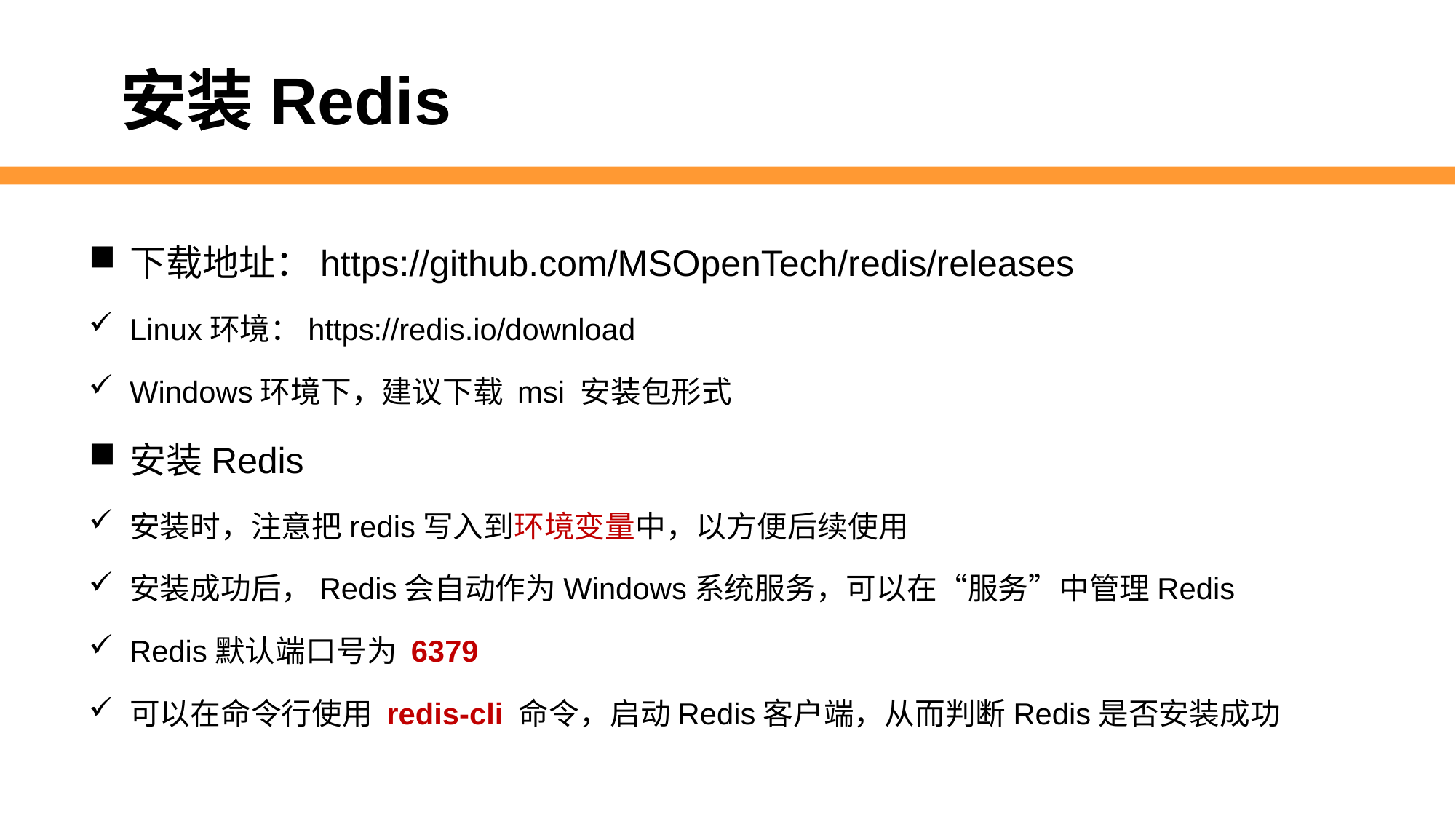

安装Redis
下载地址：https://github.com/MSOpenTech/redis/releases
Linux环境：https://redis.io/download
Windows环境下，建议下载 msi 安装包形式
安装Redis
安装时，注意把redis写入到环境变量中，以方便后续使用
安装成功后，Redis会自动作为Windows系统服务，可以在“服务”中管理Redis
Redis默认端口号为 6379
可以在命令行使用 redis-cli 命令，启动Redis客户端，从而判断Redis是否安装成功